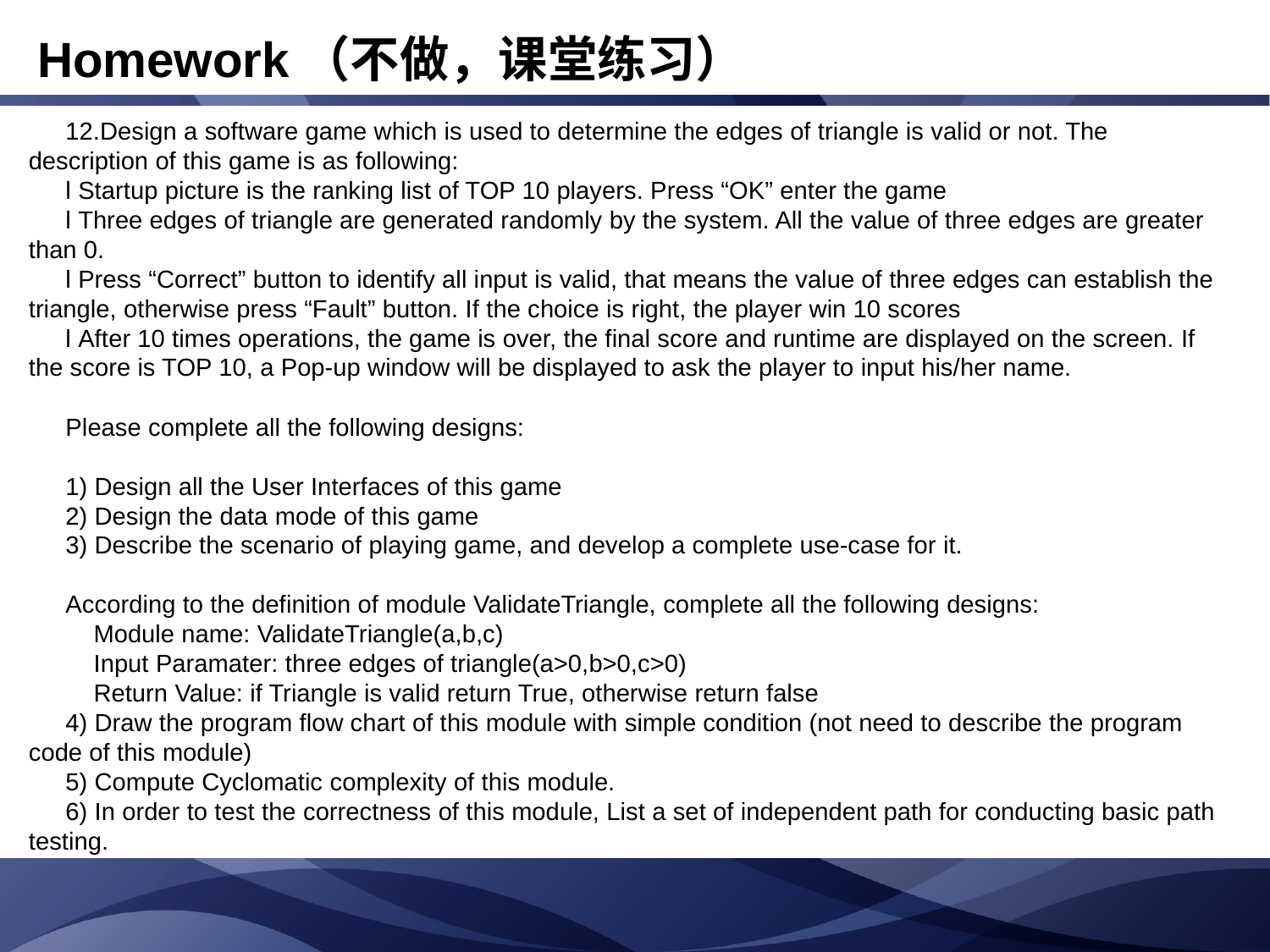

Homework（不做，课堂练习）
12.Design a software game which is used to determine the edges of triangle is valid or not. The description of this game is as following:
l Startup picture is the ranking list of TOP 10 players. Press “OK” enter the game
l Three edges of triangle are generated randomly by the system. All the value of three edges are greater than 0.
l Press “Correct” button to identify all input is valid, that means the value of three edges can establish the triangle, otherwise press “Fault” button. If the choice is right, the player win 10 scores
l After 10 times operations, the game is over, the final score and runtime are displayed on the screen. If the score is TOP 10, a Pop-up window will be displayed to ask the player to input his/her name.

Please complete all the following designs:

1) Design all the User Interfaces of this game
2) Design the data mode of this game
3) Describe the scenario of playing game, and develop a complete use-case for it.

According to the definition of module ValidateTriangle, complete all the following designs:
    Module name: ValidateTriangle(a,b,c)
    Input Paramater: three edges of triangle(a>0,b>0,c>0)
    Return Value: if Triangle is valid return True, otherwise return false
4) Draw the program flow chart of this module with simple condition (not need to describe the program code of this module)
5) Compute Cyclomatic complexity of this module.
6) In order to test the correctness of this module, List a set of independent path for conducting basic path testing.